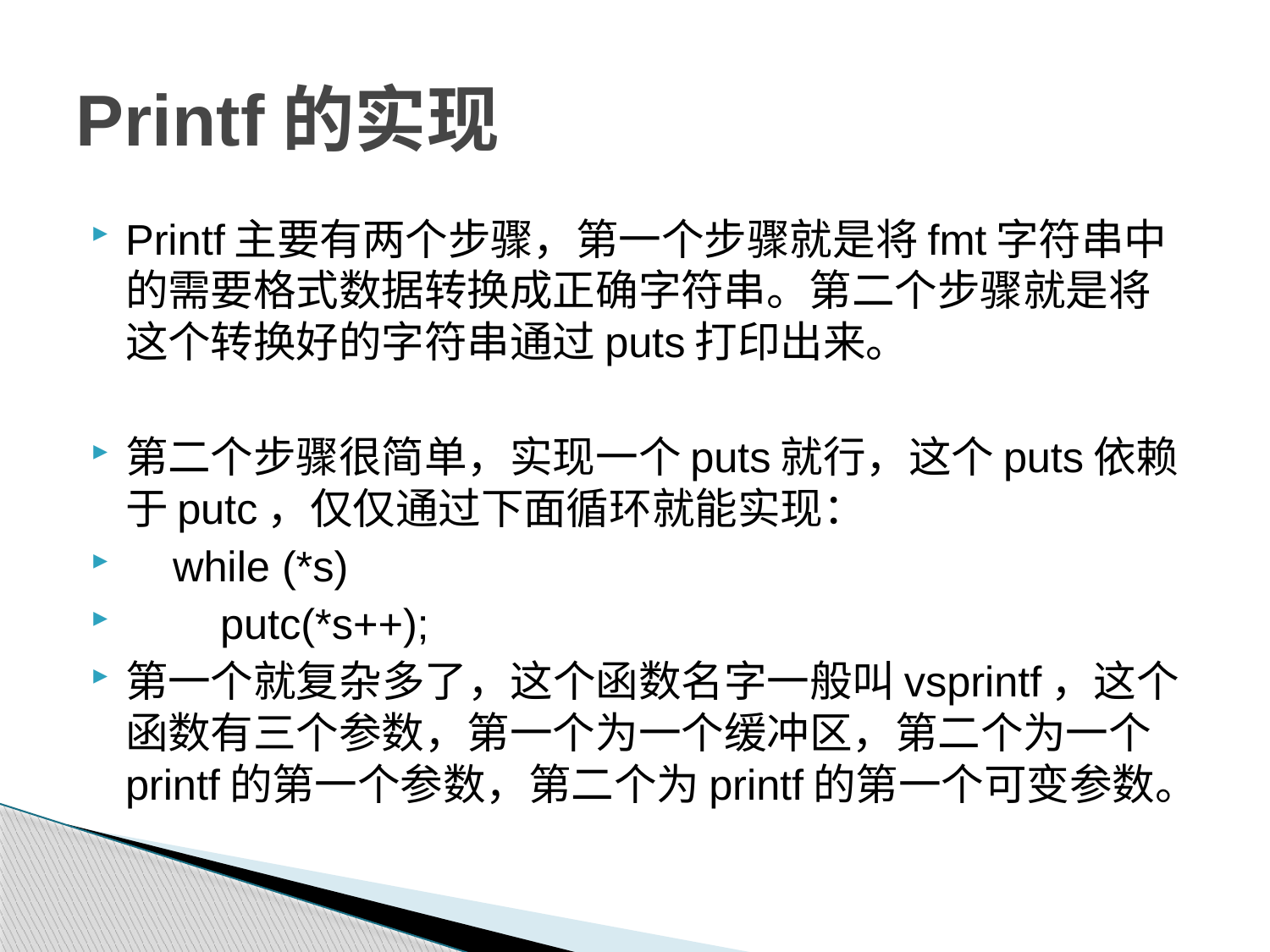

# Printf的实现
Printf主要有两个步骤，第一个步骤就是将fmt字符串中的需要格式数据转换成正确字符串。第二个步骤就是将这个转换好的字符串通过puts打印出来。

第二个步骤很简单，实现一个puts就行，这个puts依赖于putc，仅仅通过下面循环就能实现：
    while (*s)
        putc(*s++);
第一个就复杂多了，这个函数名字一般叫vsprintf，这个函数有三个参数，第一个为一个缓冲区，第二个为一个printf的第一个参数，第二个为printf的第一个可变参数。